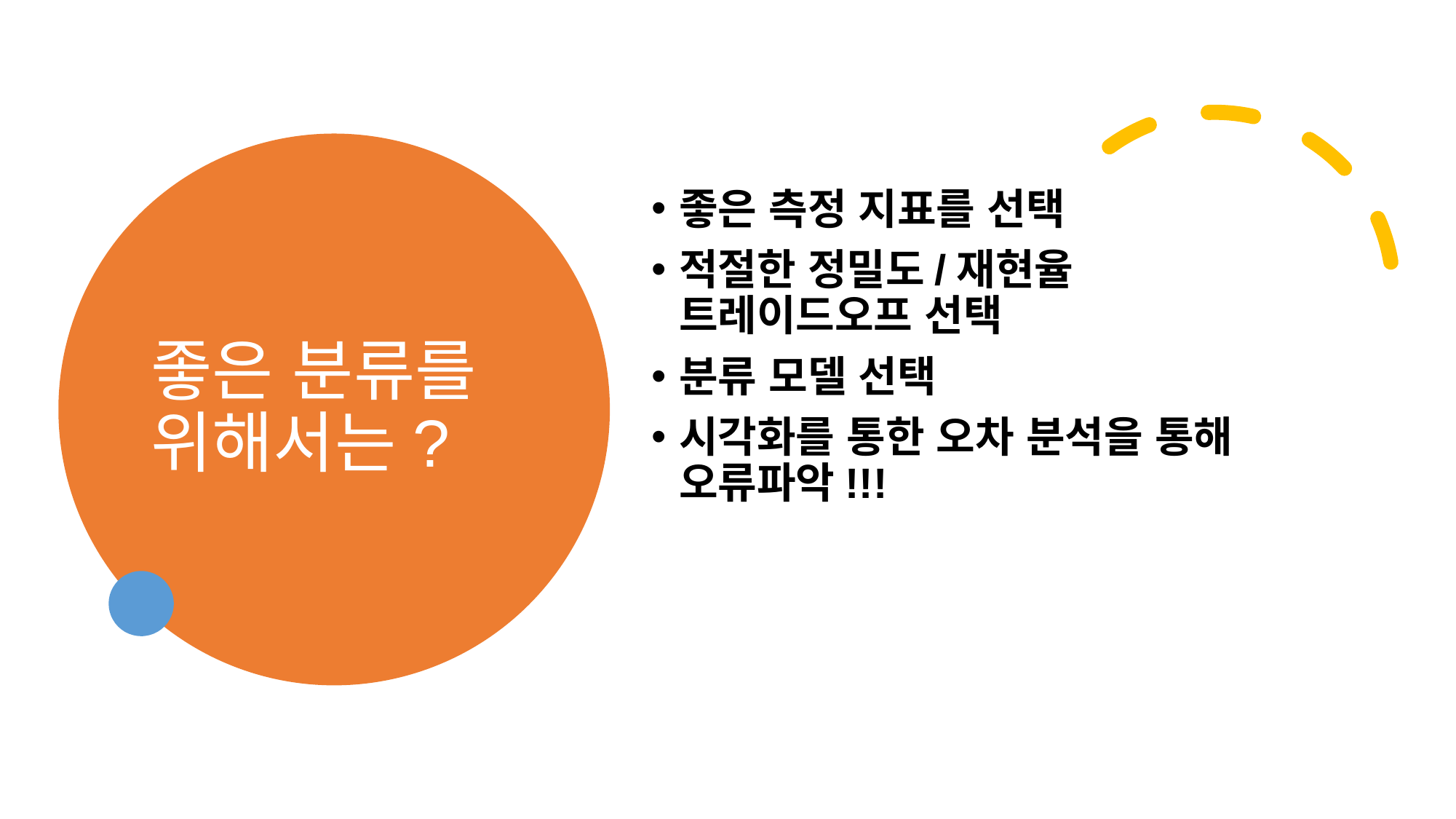

# 좋은 분류를 위해서는?
좋은 측정 지표를 선택
적절한 정밀도/재현율 트레이드오프 선택
분류 모델 선택
시각화를 통한 오차 분석을 통해 오류파악!!!